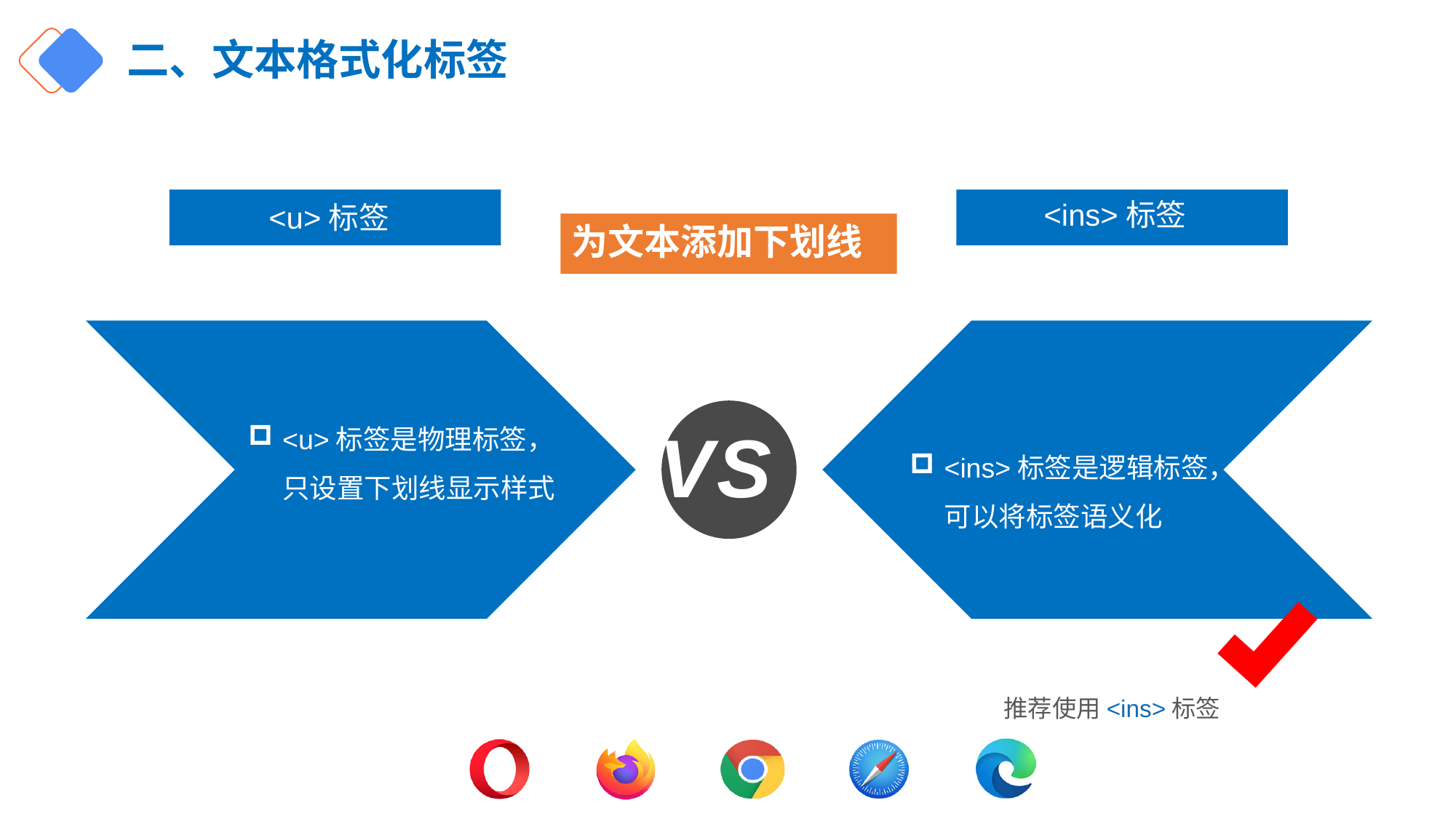

# 二、文本格式化标签

<ins>标签
<u>标签
为文本添加下划线

<u>标签是物理标签，只设置下划线显示样式

VS
<ins>标签是逻辑标签，可以将标签语义化

推荐使用<ins>标签